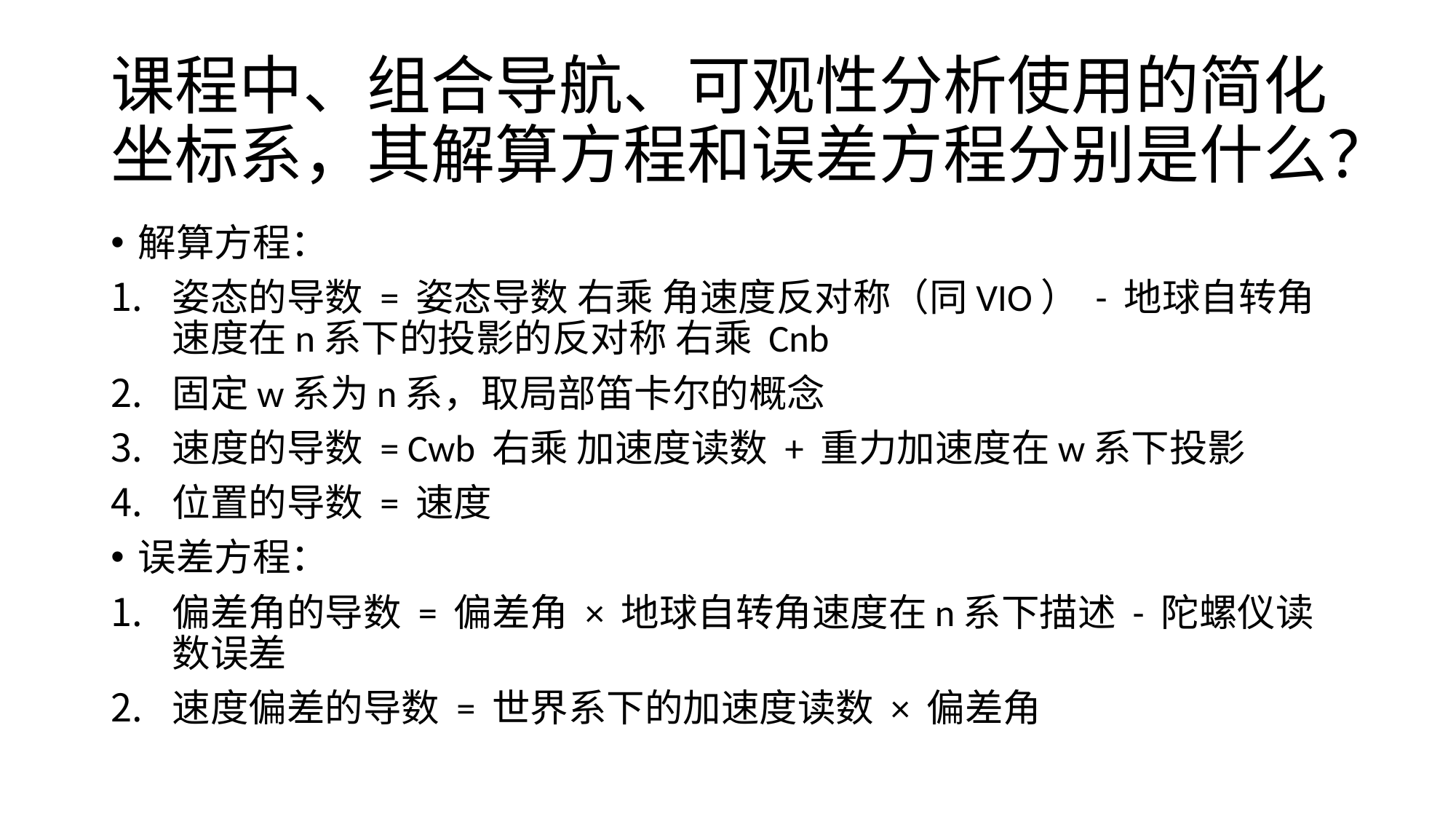

# 课程中、组合导航、可观性分析使用的简化坐标系，其解算方程和误差方程分别是什么？
解算方程：
姿态的导数 = 姿态导数 右乘 角速度反对称（同VIO） - 地球自转角速度在n系下的投影的反对称 右乘 Cnb
固定w系为n系，取局部笛卡尔的概念
速度的导数 = Cwb 右乘 加速度读数 + 重力加速度在w系下投影
位置的导数 = 速度
误差方程：
偏差角的导数 = 偏差角 × 地球自转角速度在n系下描述 - 陀螺仪读数误差
速度偏差的导数 = 世界系下的加速度读数 × 偏差角